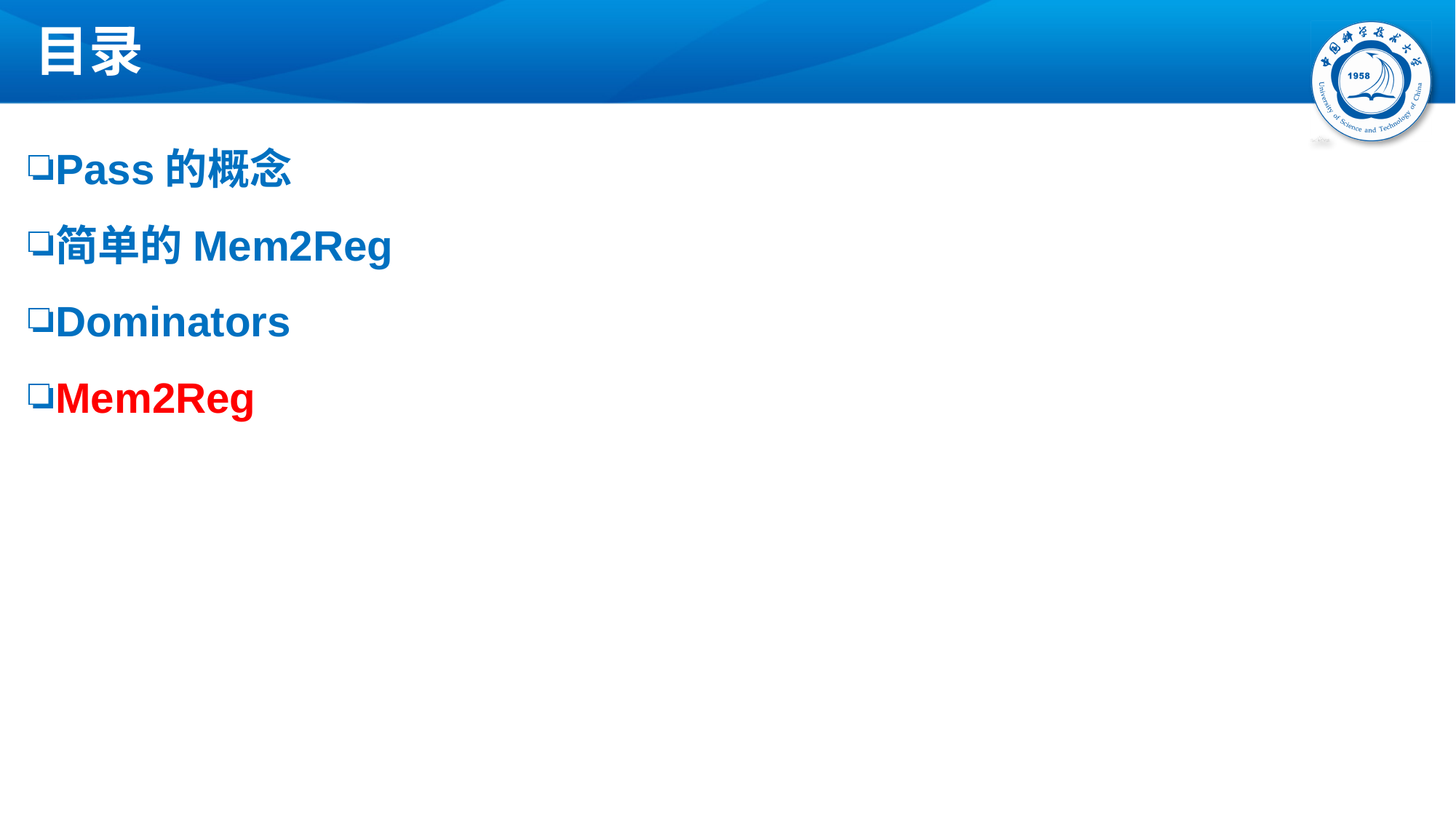

# 目录
Pass的概念
简单的Mem2Reg
Dominators
Mem2Reg

43